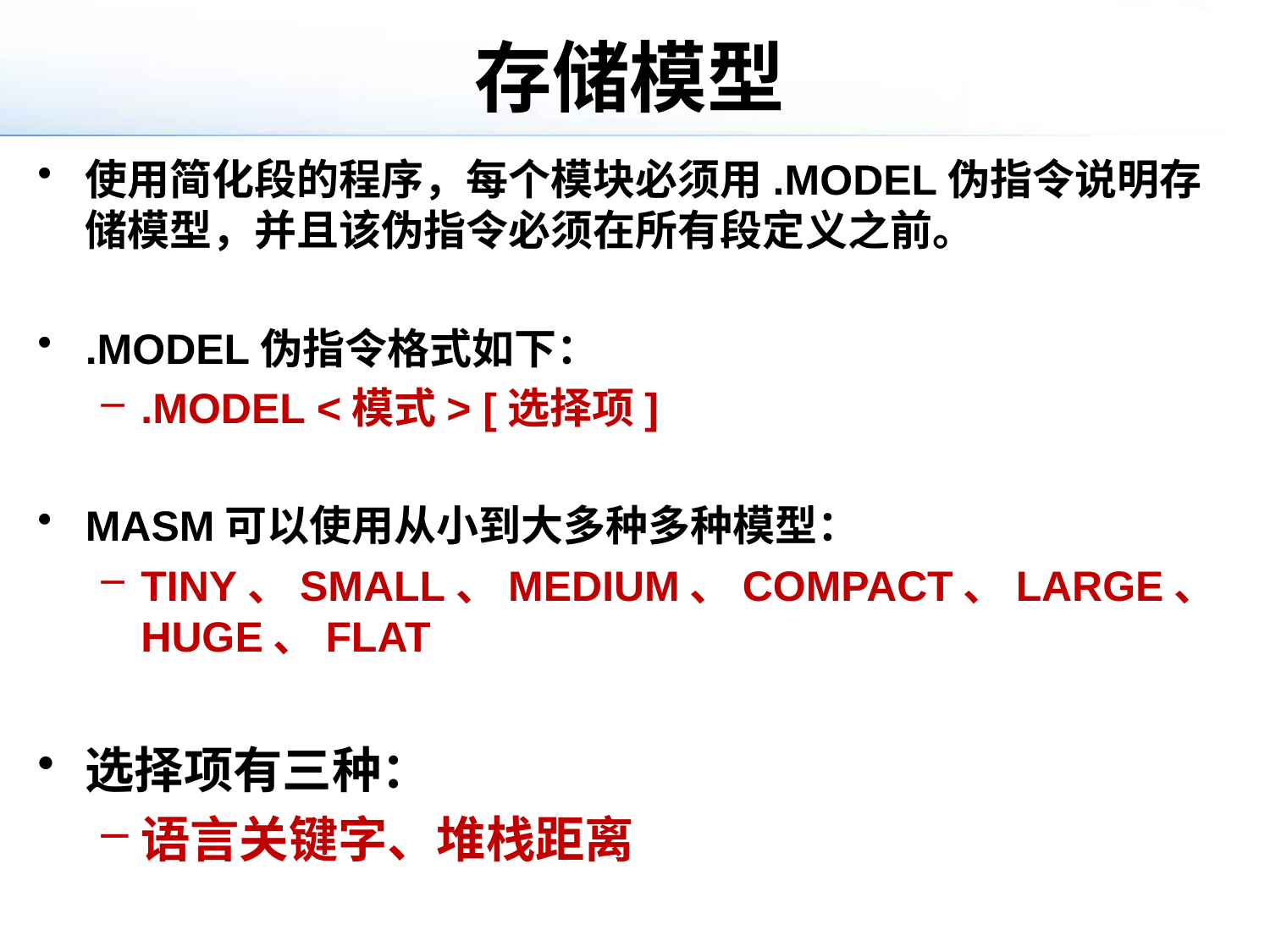

# 存储模型
使用简化段的程序，每个模块必须用.MODEL伪指令说明存储模型，并且该伪指令必须在所有段定义之前。

.MODEL伪指令格式如下：
.MODEL <模式> [选择项]

MASM可以使用从小到大多种多种模型：
TINY、SMALL、MEDIUM、COMPACT、LARGE、HUGE、FLAT

选择项有三种：
语言关键字、堆栈距离